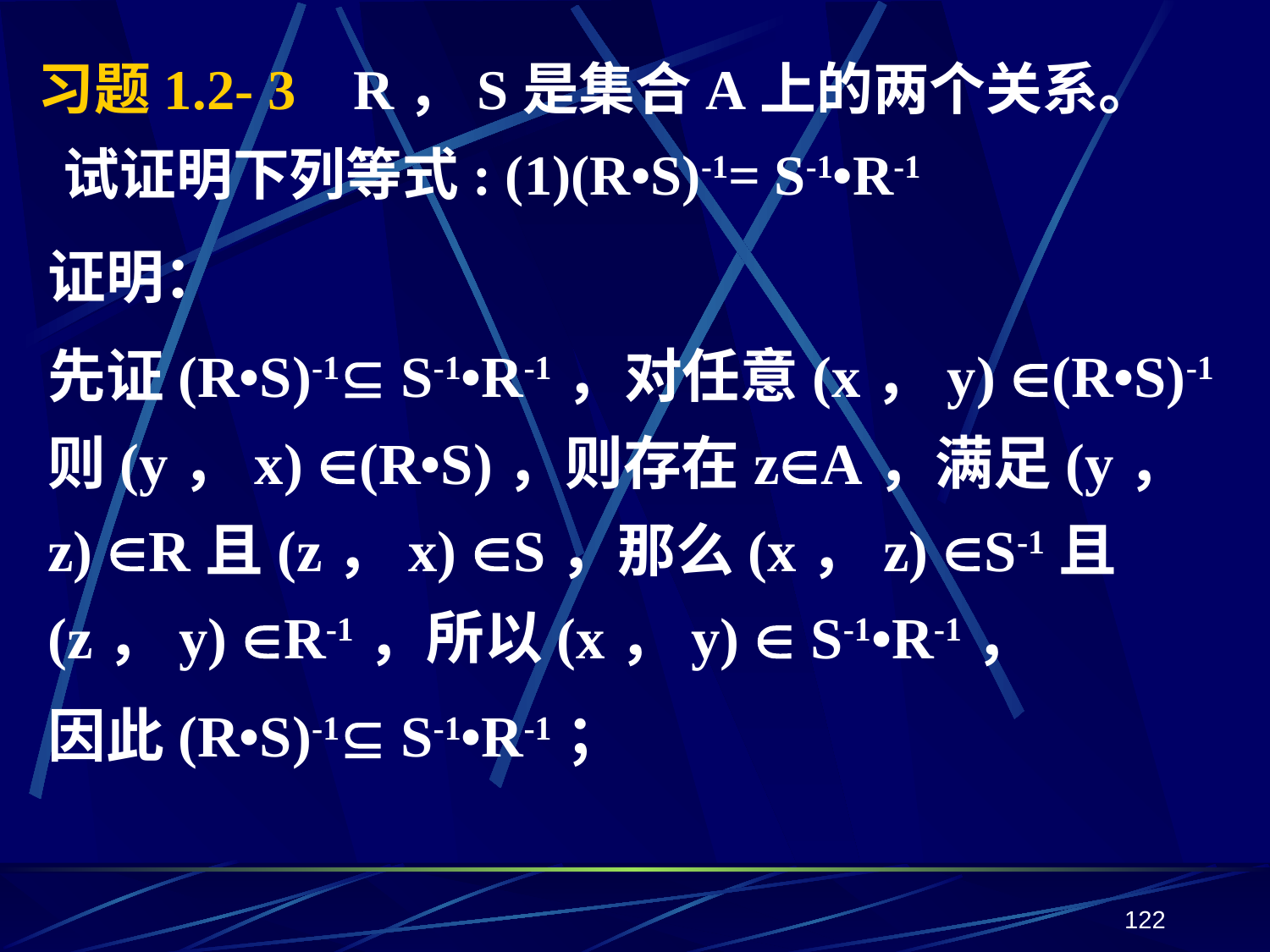

# 习题1.2- 3    R，S是集合A上的两个关系。        试证明下列等式: (1)(R•S)-1= S-1•R-1
证明：
先证(R•S)-1⊆ S-1•R-1，对任意(x，y) ∈(R•S)-1则(y，x) ∈(R•S)，则存在z∈A，满足(y，z) ∈R且(z，x) ∈S，那么(x，z) ∈S-1且(z，y) ∈R-1，所以(x，y) ∈ S-1•R-1，
因此(R•S)-1⊆ S-1•R-1；

122